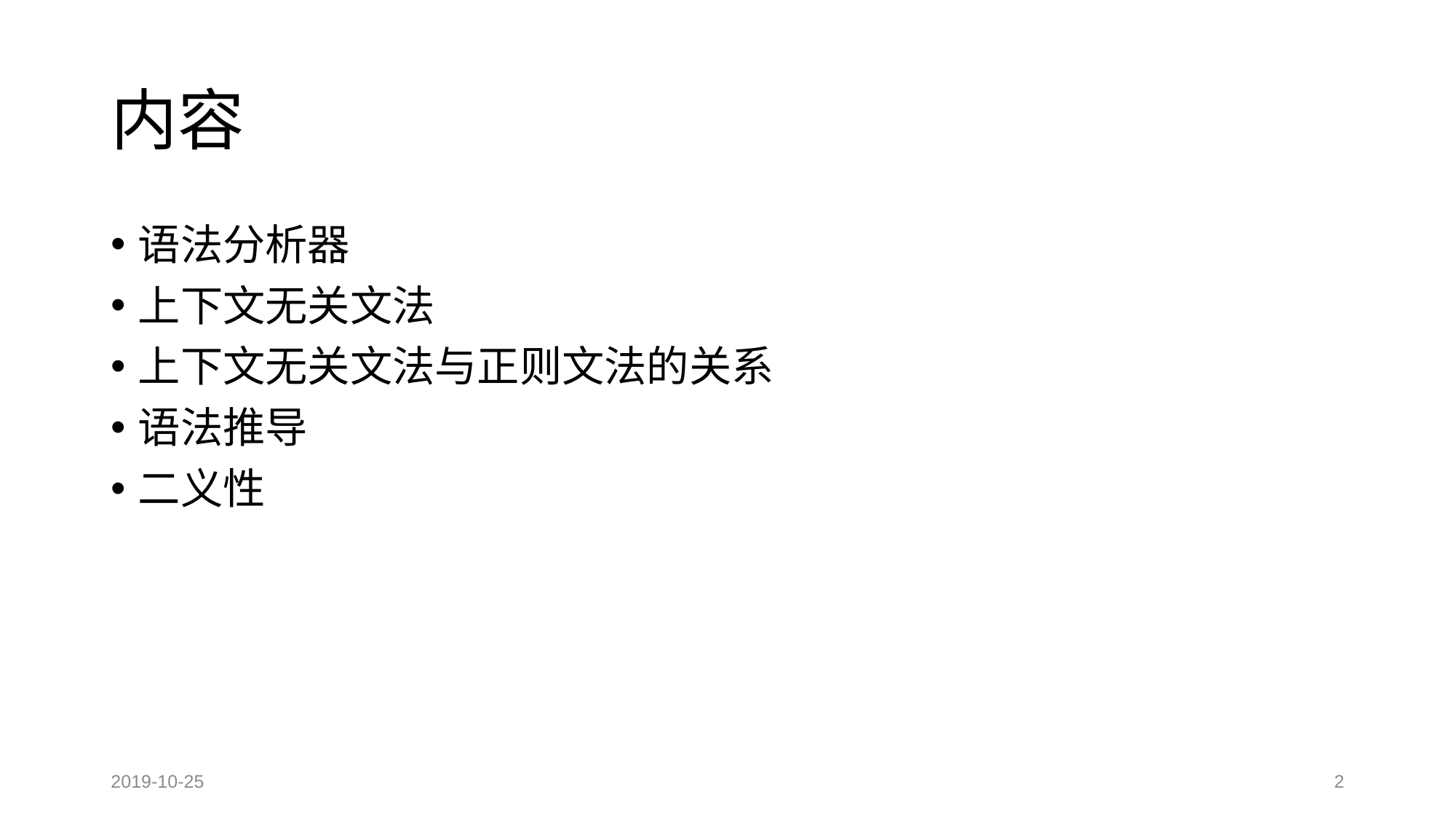

# 内容
语法分析器
上下文无关文法
上下文无关文法与正则文法的关系
语法推导
二义性
2019-10-25
2